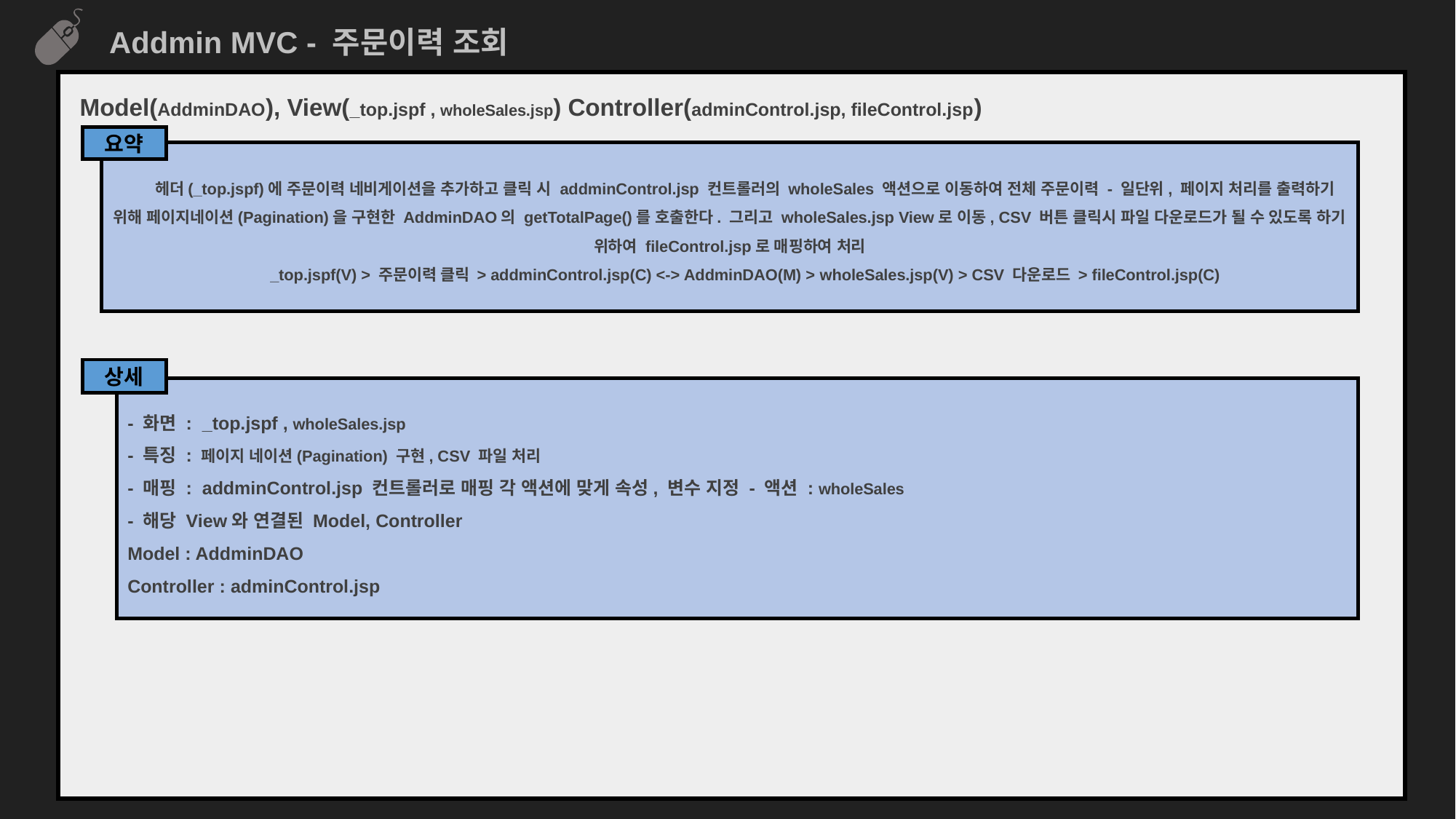

Addmin MVC - 주문이력 조회
Model(AddminDAO), View(_top.jspf , wholeSales.jsp) Controller(adminControl.jsp, fileControl.jsp)

요약
헤더(_top.jspf)에 주문이력 네비게이션을 추가하고 클릭 시 addminControl.jsp 컨트롤러의 wholeSales 액션으로 이동하여 전체 주문이력 - 일단위, 페이지 처리를 출력하기 위해 페이지네이션(Pagination)을 구현한 AddminDAO의 getTotalPage()를 호출한다. 그리고 wholeSales.jsp View로 이동, CSV 버튼 클릭시 파일 다운로드가 될 수 있도록 하기 위하여 fileControl.jsp로 매핑하여 처리
_top.jspf(V) > 주문이력 클릭 > addminControl.jsp(C) <-> AddminDAO(M) > wholeSales.jsp(V) > CSV 다운로드 > fileControl.jsp(C)
상세
- 화면 :  _top.jspf , wholeSales.jsp
- 특징 : 페이지 네이션(Pagination) 구현, CSV 파일 처리
- 매핑 :  addminControl.jsp 컨트롤러로 매핑 각 액션에 맞게 속성, 변수 지정 - 액션 : wholeSales
- 해당 View와 연결된 Model, Controller
Model : AddminDAO
Controller : adminControl.jsp